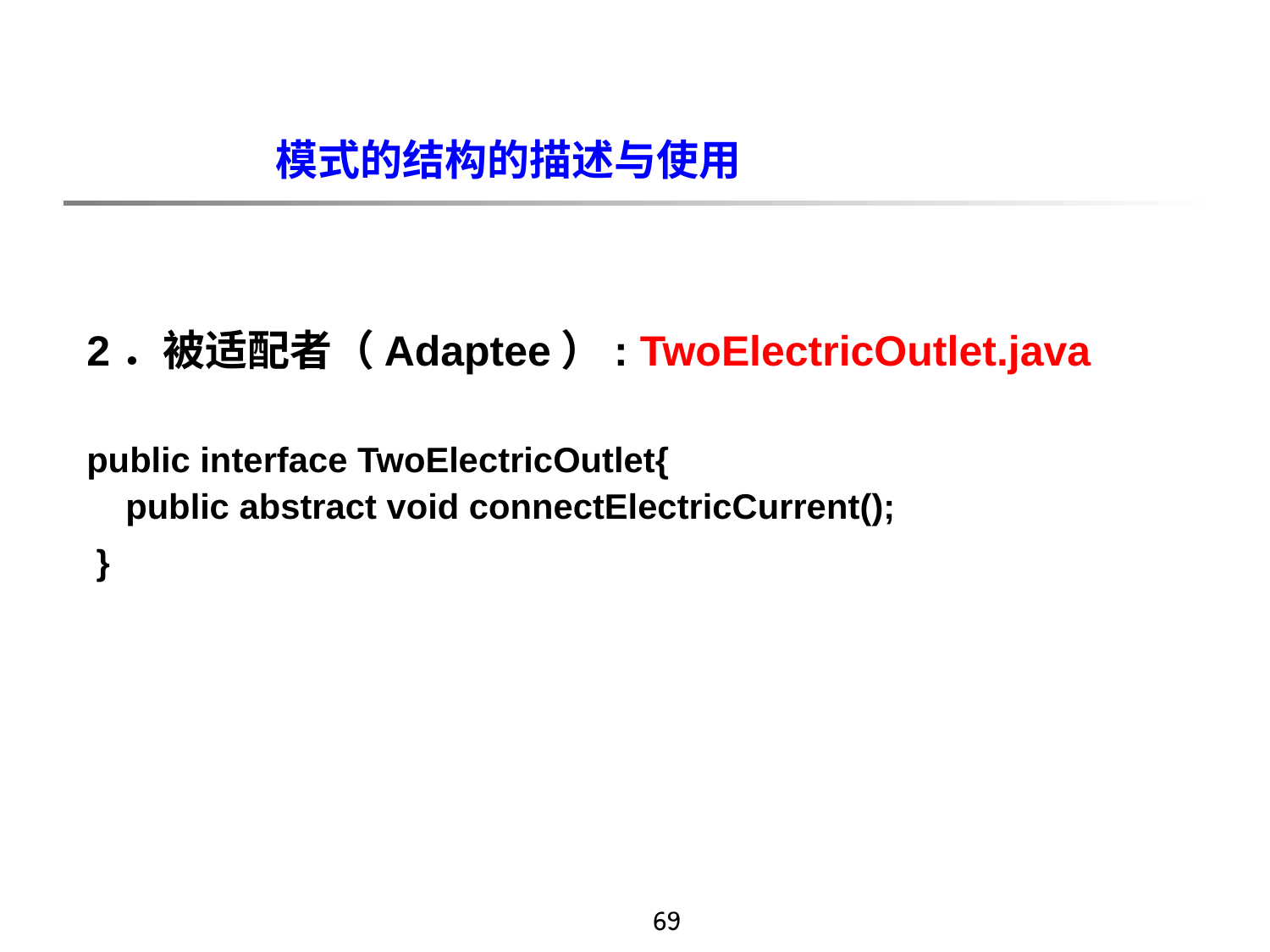

模式的结构的描述与使用

2．被适配者（Adaptee）: TwoElectricOutlet.java

public interface TwoElectricOutlet{
    public abstract void connectElectricCurrent();
 }

69